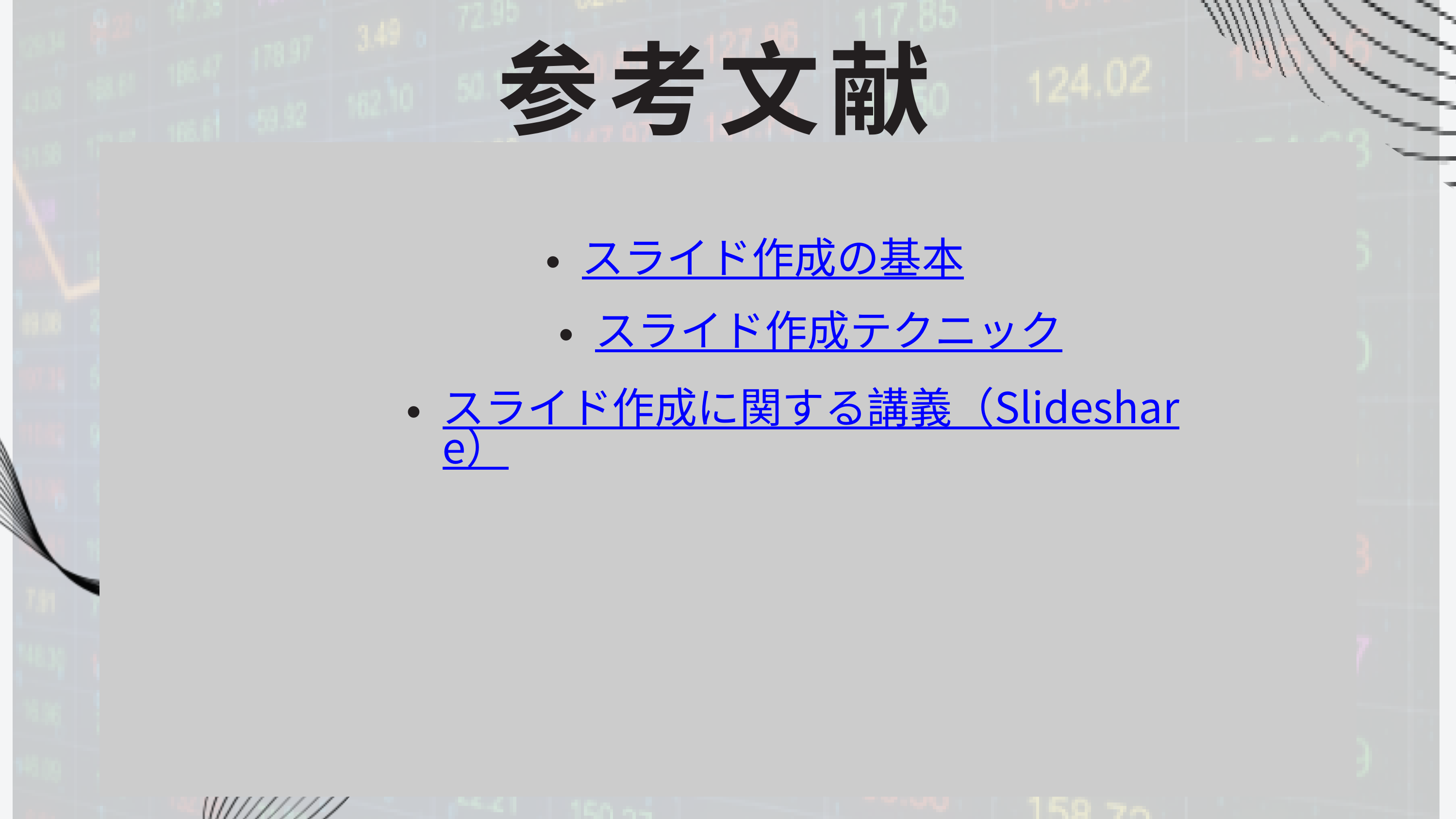

参考文献

スライド作成の基本
スライド作成テクニック
スライド作成に関する講義（Slideshare）